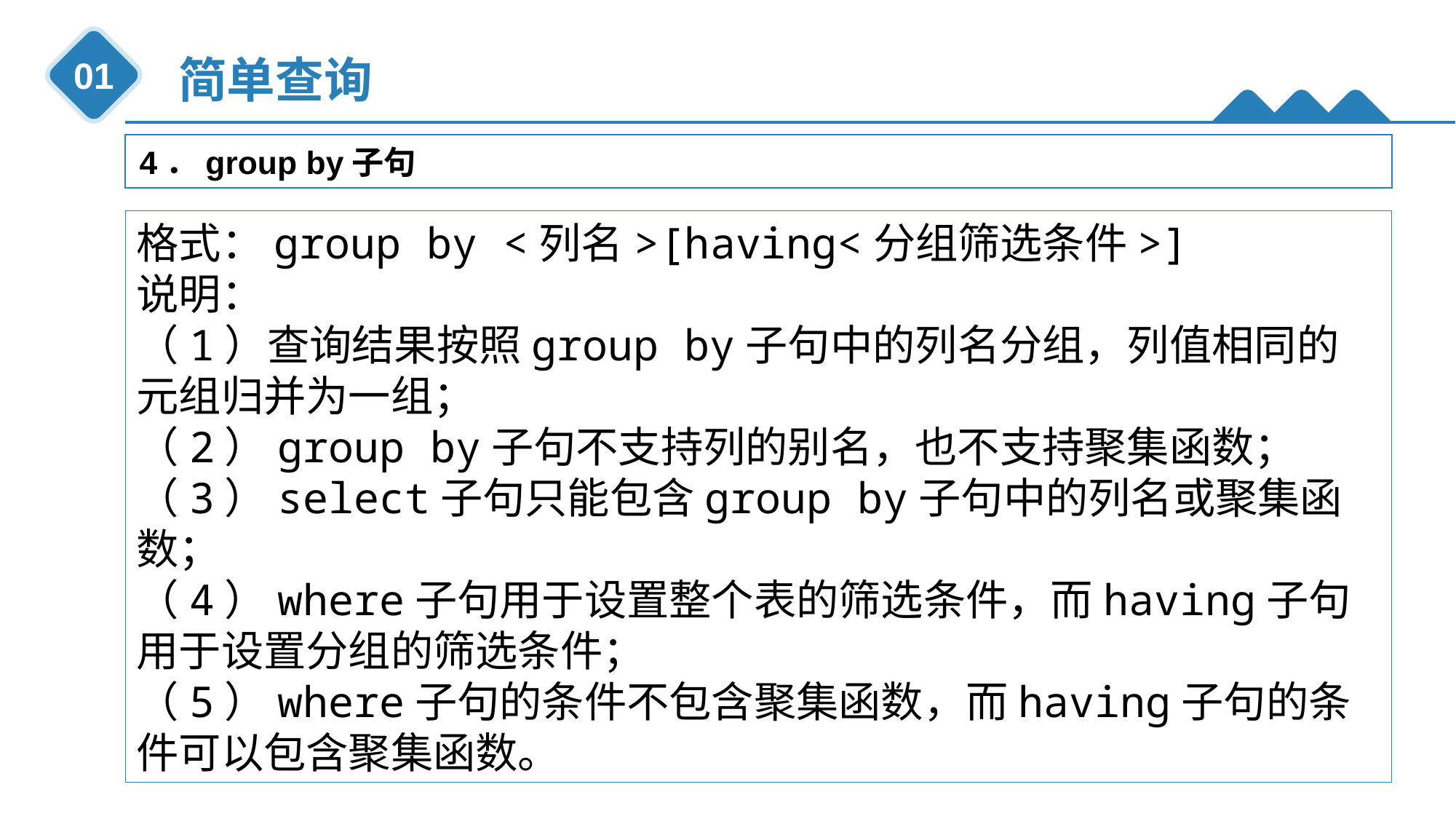

简单查询
01

4．group by子句
格式：group by <列名>[having<分组筛选条件>]
说明：
（1）查询结果按照group by子句中的列名分组，列值相同的元组归并为一组；
（2）group by子句不支持列的别名，也不支持聚集函数；
（3）select子句只能包含group by子句中的列名或聚集函数；
（4）where子句用于设置整个表的筛选条件，而having子句用于设置分组的筛选条件；
（5）where子句的条件不包含聚集函数，而having子句的条件可以包含聚集函数。